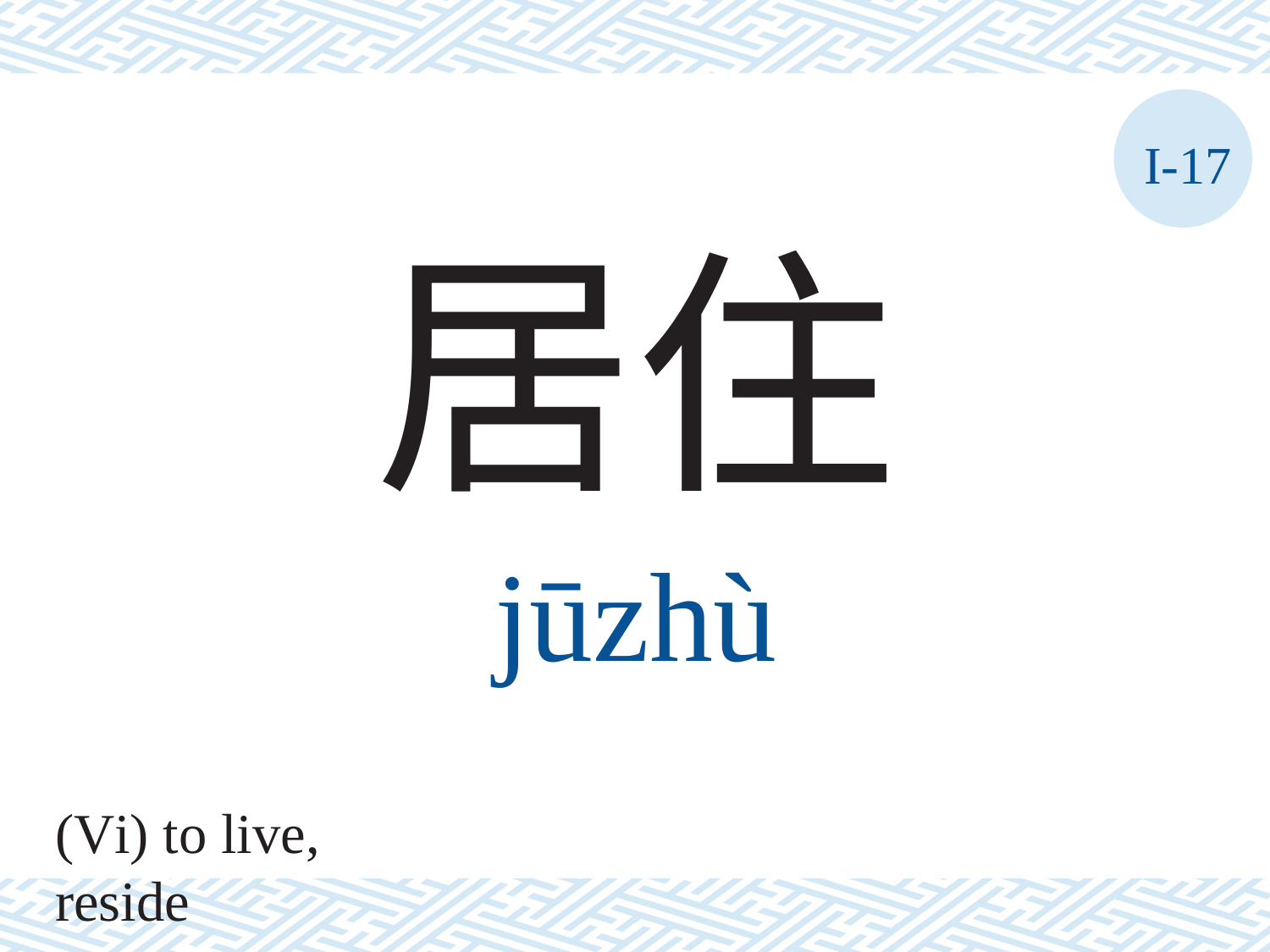

I-17
居住
jūzhù
(Vi) to live, reside